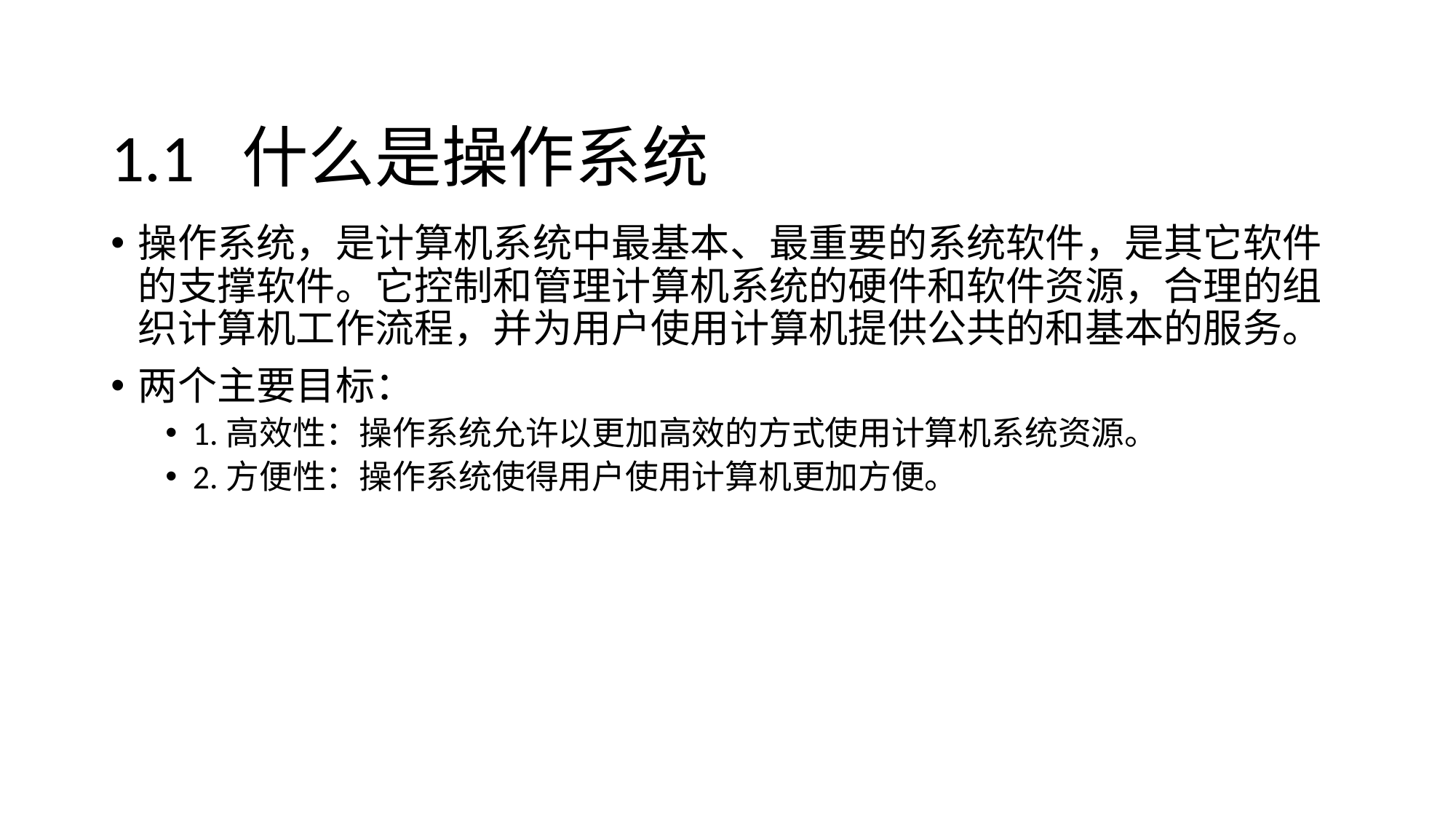

# 1.1  什么是操作系统
操作系统，是计算机系统中最基本、最重要的系统软件，是其它软件的支撑软件。它控制和管理计算机系统的硬件和软件资源，合理的组织计算机工作流程，并为用户使用计算机提供公共的和基本的服务。
两个主要目标：
1.高效性：操作系统允许以更加高效的方式使用计算机系统资源。
2.方便性：操作系统使得用户使用计算机更加方便。
1